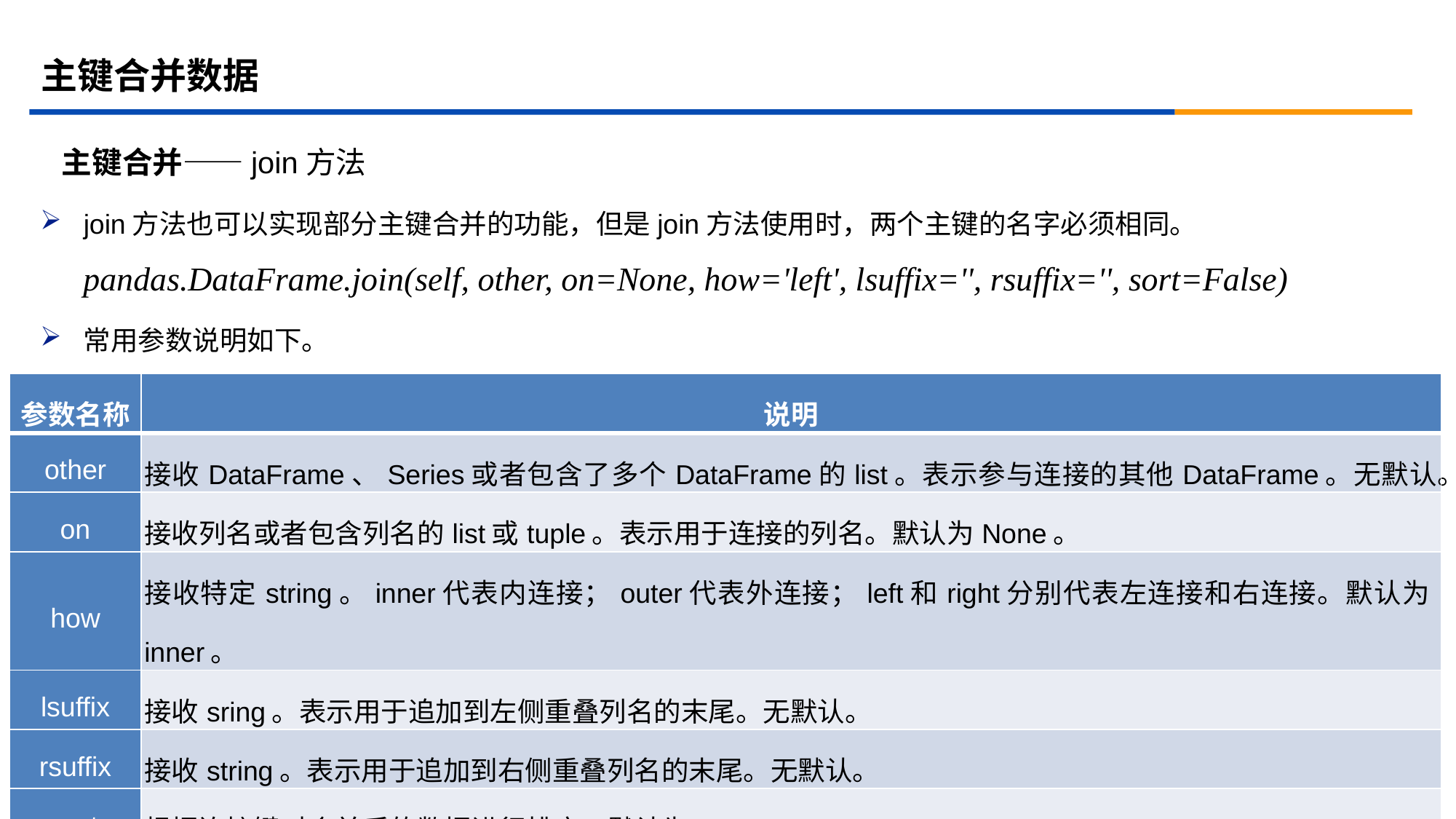

# 主键合并数据
主键合并——join方法
join方法也可以实现部分主键合并的功能，但是join方法使用时，两个主键的名字必须相同。
pandas.DataFrame.join(self, other, on=None, how='left', lsuffix='', rsuffix='', sort=False)
常用参数说明如下。
| 参数名称 | 说明 |
| --- | --- |
| other | 接收DataFrame、Series或者包含了多个DataFrame的list。表示参与连接的其他DataFrame。无默认。 |
| on | 接收列名或者包含列名的list或tuple。表示用于连接的列名。默认为None。 |
| how | 接收特定string。inner代表内连接；outer代表外连接；left和right分别代表左连接和右连接。默认为inner。 |
| lsuffix | 接收sring。表示用于追加到左侧重叠列名的末尾。无默认。 |
| rsuffix | 接收string。表示用于追加到右侧重叠列名的末尾。无默认。 |
| sort | 根据连接键对合并后的数据进行排序，默认为True。 |